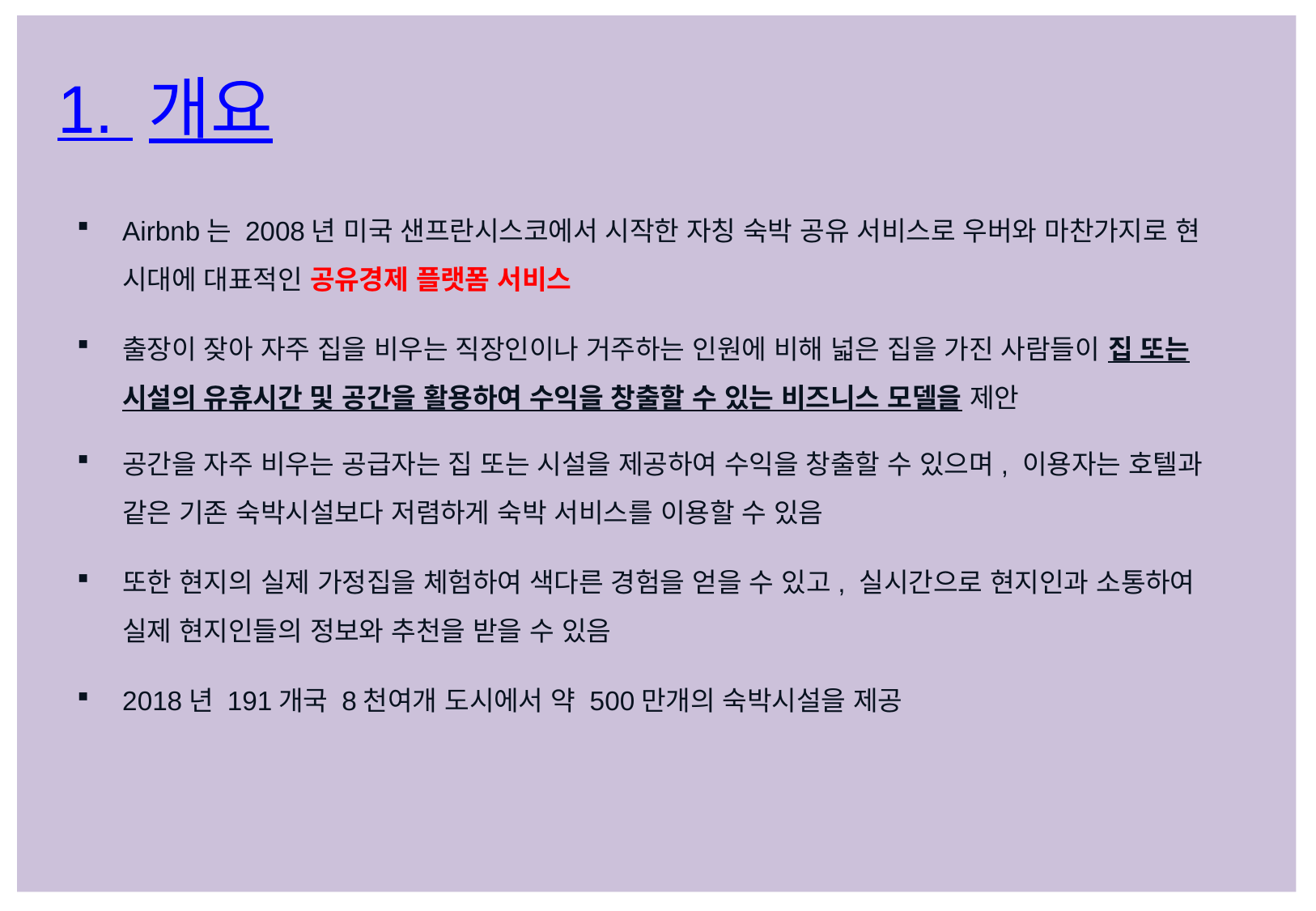

1. 개요
Airbnb는 2008년 미국 샌프란시스코에서 시작한 자칭 숙박 공유 서비스로 우버와 마찬가지로 현 시대에 대표적인 공유경제 플랫폼 서비스

출장이 잦아 자주 집을 비우는 직장인이나 거주하는 인원에 비해 넓은 집을 가진 사람들이 집 또는 시설의 유휴시간 및 공간을 활용하여 수익을 창출할 수 있는 비즈니스 모델을 제안

공간을 자주 비우는 공급자는 집 또는 시설을 제공하여 수익을 창출할 수 있으며, 이용자는 호텔과 같은 기존 숙박시설보다 저렴하게 숙박 서비스를 이용할 수 있음

또한 현지의 실제 가정집을 체험하여 색다른 경험을 얻을 수 있고, 실시간으로 현지인과 소통하여 실제 현지인들의 정보와 추천을 받을 수 있음

2018년 191개국 8천여개 도시에서 약 500만개의 숙박시설을 제공